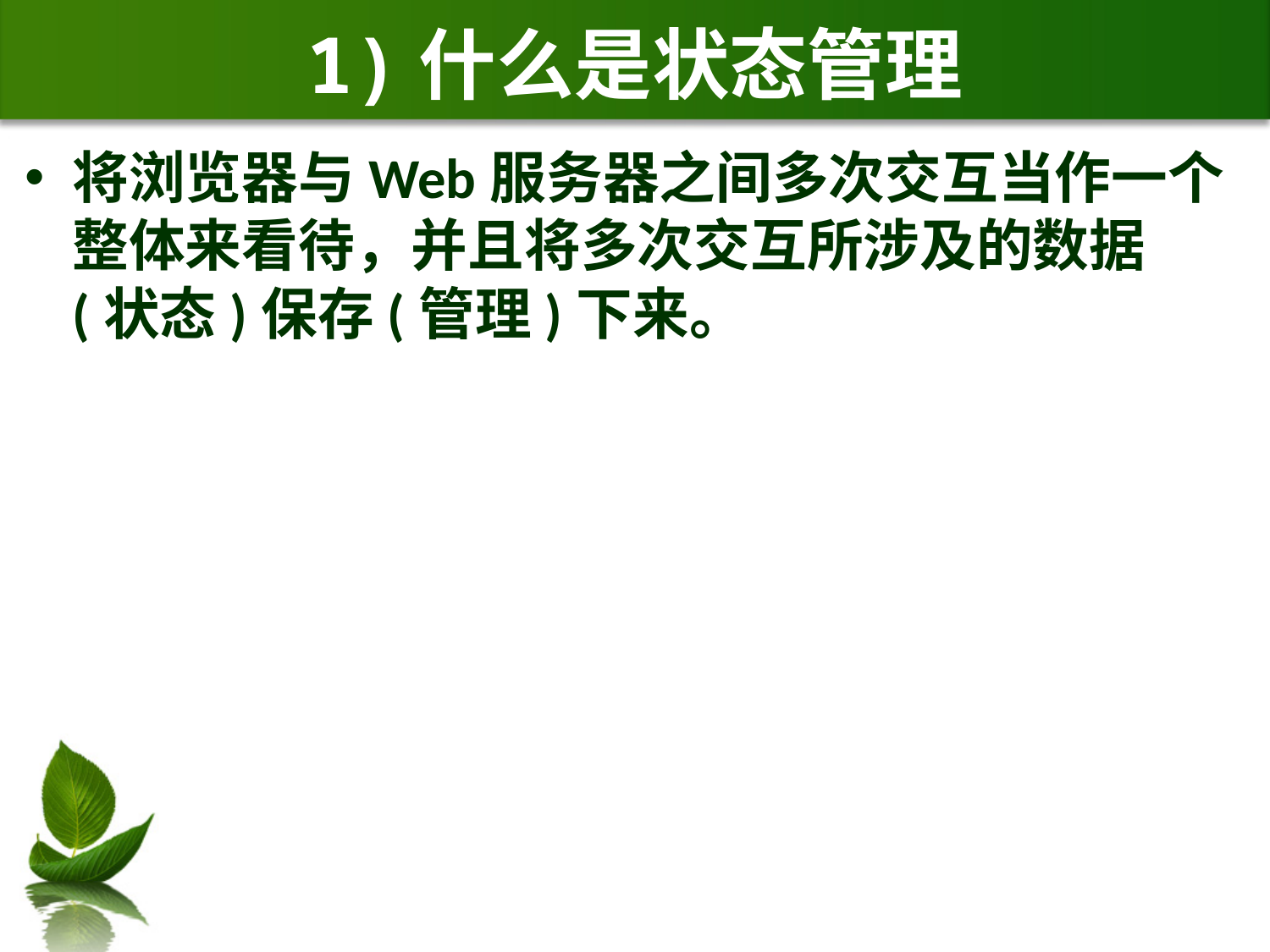

# 1)什么是状态管理
将浏览器与Web服务器之间多次交互当作一个整体来看待，并且将多次交互所涉及的数据(状态)保存(管理)下来。